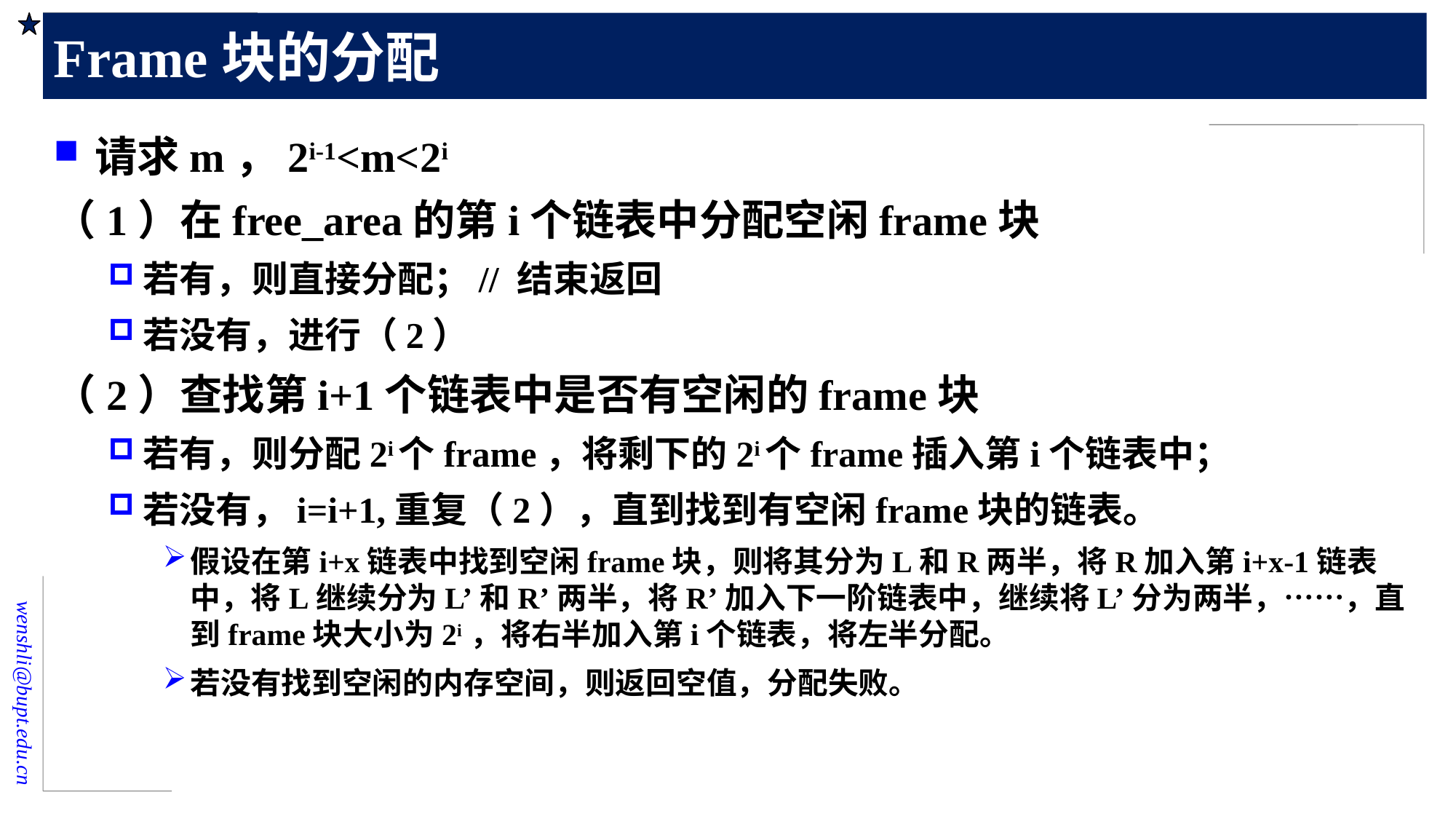

# Frame块的分配
请求m，2i-1<m<2i
（1）在free_area的第i个链表中分配空闲frame块
若有，则直接分配；// 结束返回
若没有，进行（2）
（2）查找第i+1个链表中是否有空闲的frame块
若有，则分配2i个frame，将剩下的2i个frame插入第i个链表中；
若没有，i=i+1,重复（2），直到找到有空闲frame块的链表。
假设在第i+x链表中找到空闲frame块，则将其分为L和R两半，将R加入第i+x-1链表中，将L继续分为L’和R’两半，将R’加入下一阶链表中，继续将L’分为两半，……，直到frame块大小为2i ，将右半加入第i个链表，将左半分配。
若没有找到空闲的内存空间，则返回空值，分配失败。
120